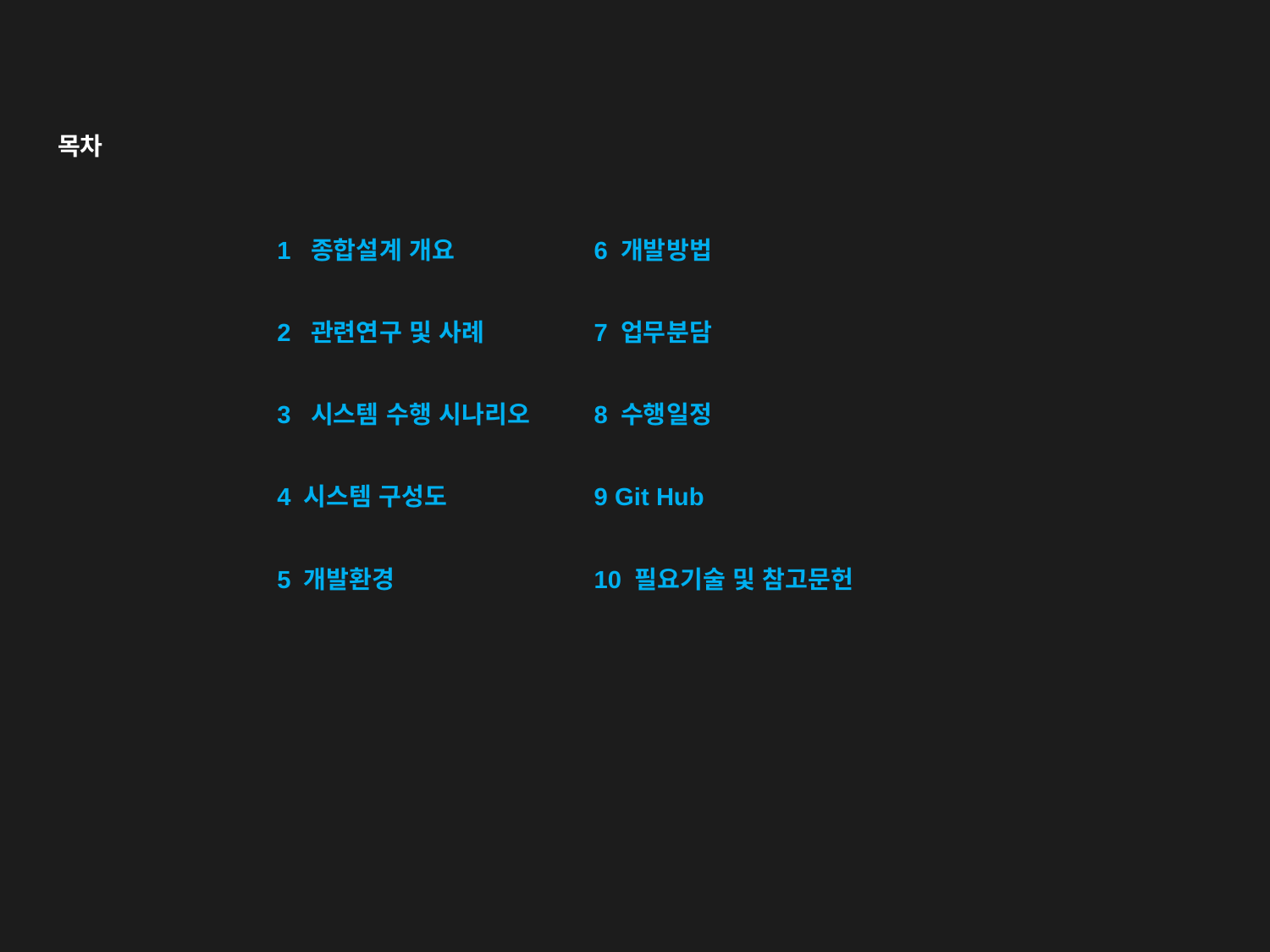

# 목차
1  종합설계 개요
6 개발방법
2  관련연구 및 사례
7 업무분담
3  시스템 수행 시나리오
8 수행일정
4 시스템 구성도
9 Git Hub
5 개발환경
10 필요기술 및 참고문헌